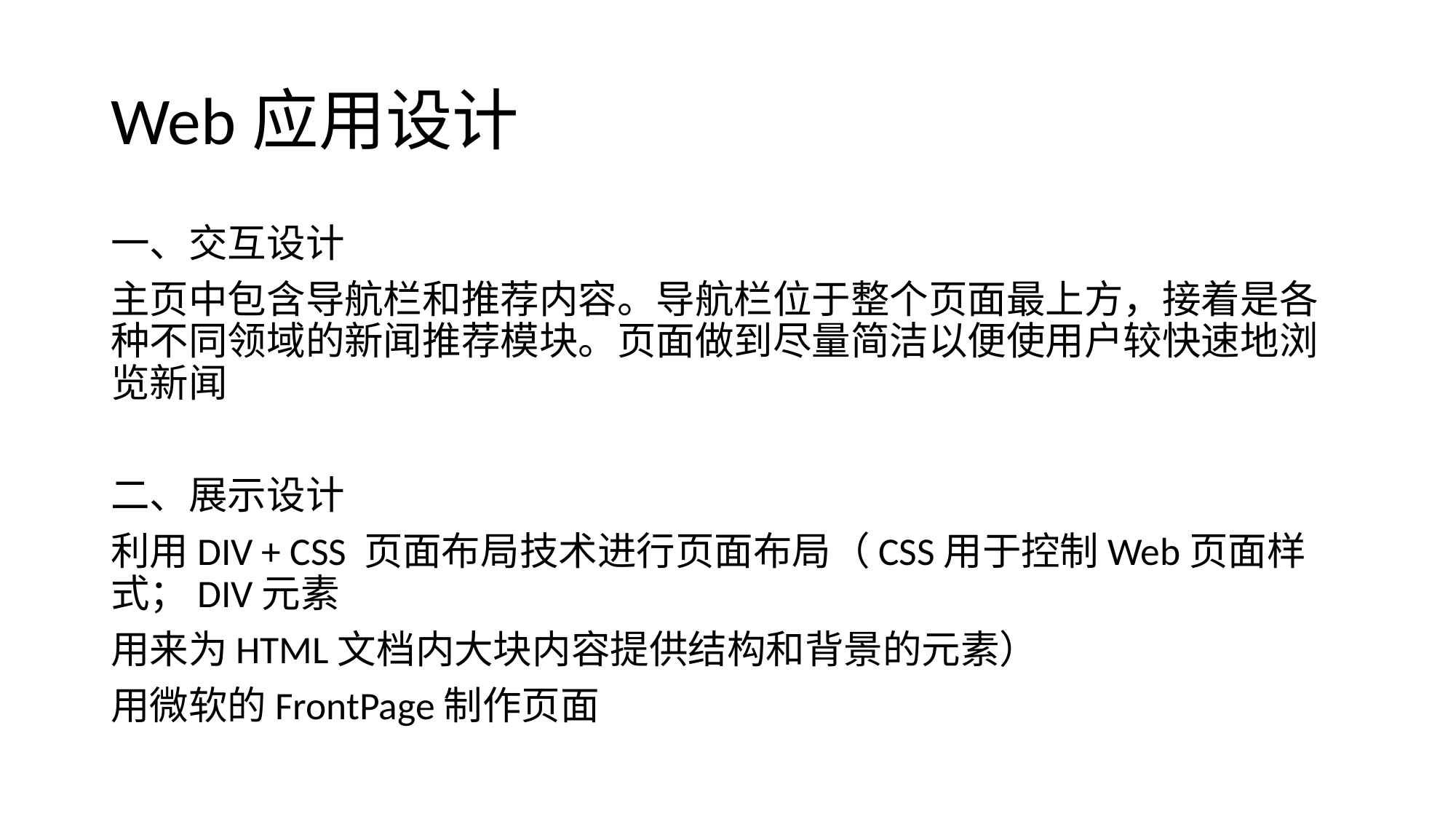

# Web应用设计
一、交互设计
主页中包含导航栏和推荐内容。导航栏位于整个页面最上方，接着是各种不同领域的新闻推荐模块。页面做到尽量简洁以便使用户较快速地浏览新闻

二、展示设计
利用DIV + CSS 页面布局技术进行页面布局（CSS用于控制Web页面样式；DIV元素
用来为HTML文档内大块内容提供结构和背景的元素）
用微软的FrontPage制作页面